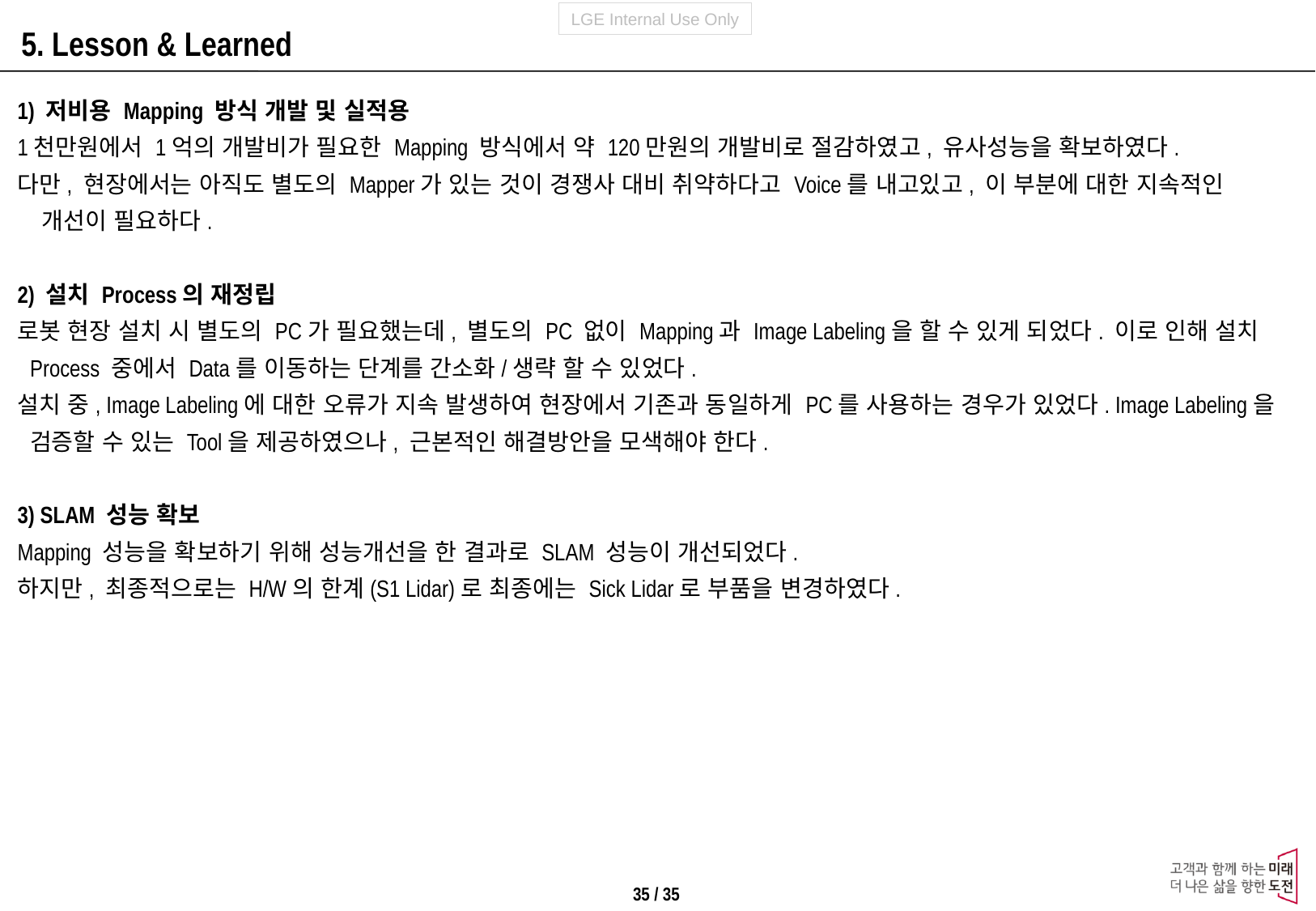

5. Lesson & Learned
1) 저비용 Mapping 방식 개발 및 실적용
1천만원에서 1억의 개발비가 필요한 Mapping 방식에서 약 120만원의 개발비로 절감하였고, 유사성능을 확보하였다.
다만, 현장에서는 아직도 별도의 Mapper가 있는 것이 경쟁사 대비 취약하다고 Voice를 내고있고, 이 부분에 대한 지속적인 개선이 필요하다.

2) 설치 Process의 재정립
로봇 현장 설치 시 별도의 PC가 필요했는데, 별도의 PC 없이 Mapping과 Image Labeling을 할 수 있게 되었다. 이로 인해 설치 Process 중에서 Data를 이동하는 단계를 간소화/생략 할 수 있었다.
설치 중, Image Labeling에 대한 오류가 지속 발생하여 현장에서 기존과 동일하게 PC를 사용하는 경우가 있었다. Image Labeling을 검증할 수 있는 Tool을 제공하였으나, 근본적인 해결방안을 모색해야 한다.

3) SLAM 성능 확보
Mapping 성능을 확보하기 위해 성능개선을 한 결과로 SLAM 성능이 개선되었다.
하지만, 최종적으로는 H/W의 한계(S1 Lidar)로 최종에는 Sick Lidar로 부품을 변경하였다.